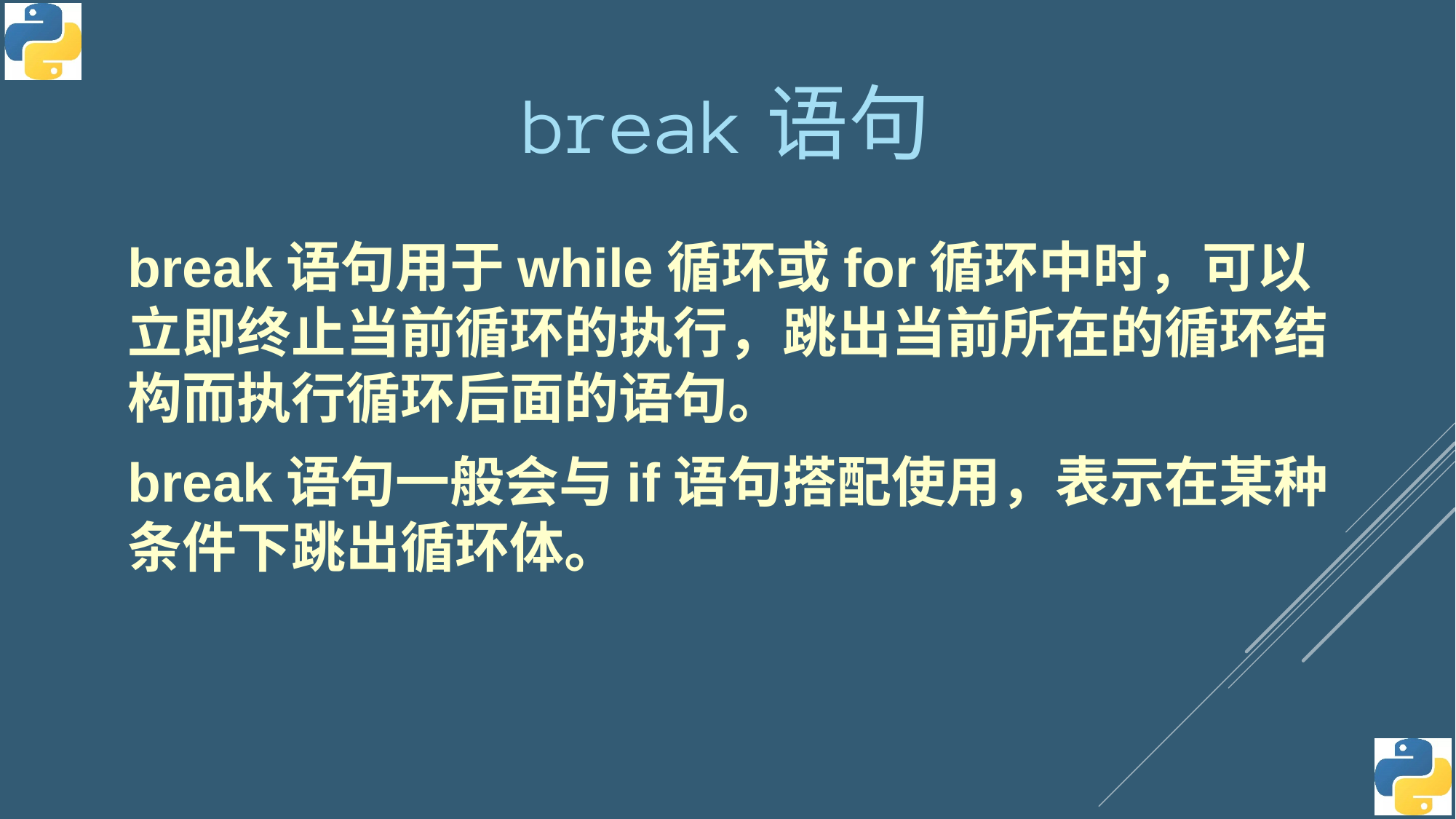

break语句
break语句用于while循环或for循环中时，可以立即终止当前循环的执行，跳出当前所在的循环结构而执行循环后面的语句。
break语句一般会与if语句搭配使用，表示在某种条件下跳出循环体。